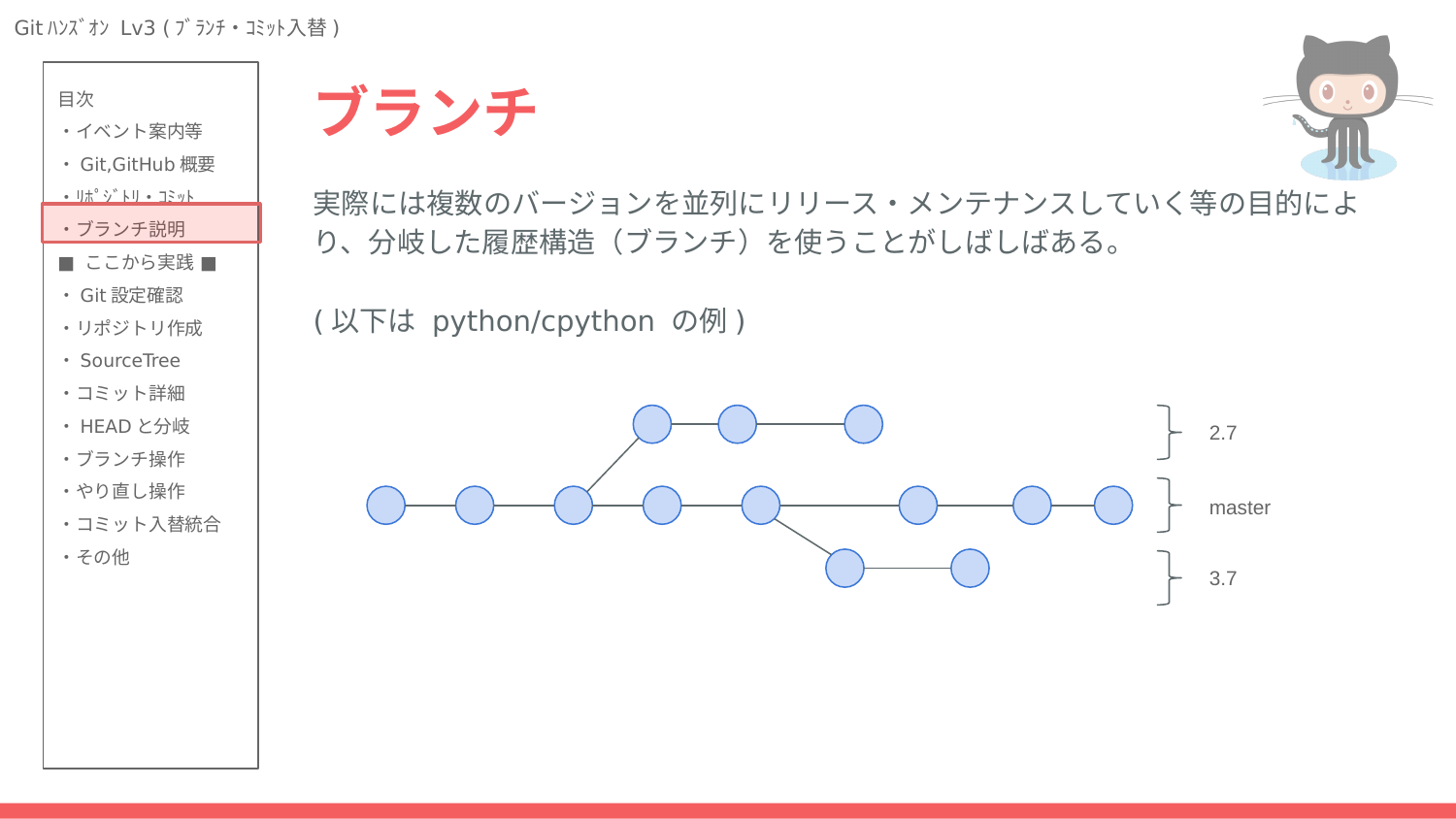

# ブランチ
実際には複数のバージョンを並列にリリース・メンテナンスしていく等の目的により、分岐した履歴構造（ブランチ）を使うことがしばしばある。
(以下は python/cpython の例)

2.7

master

3.7